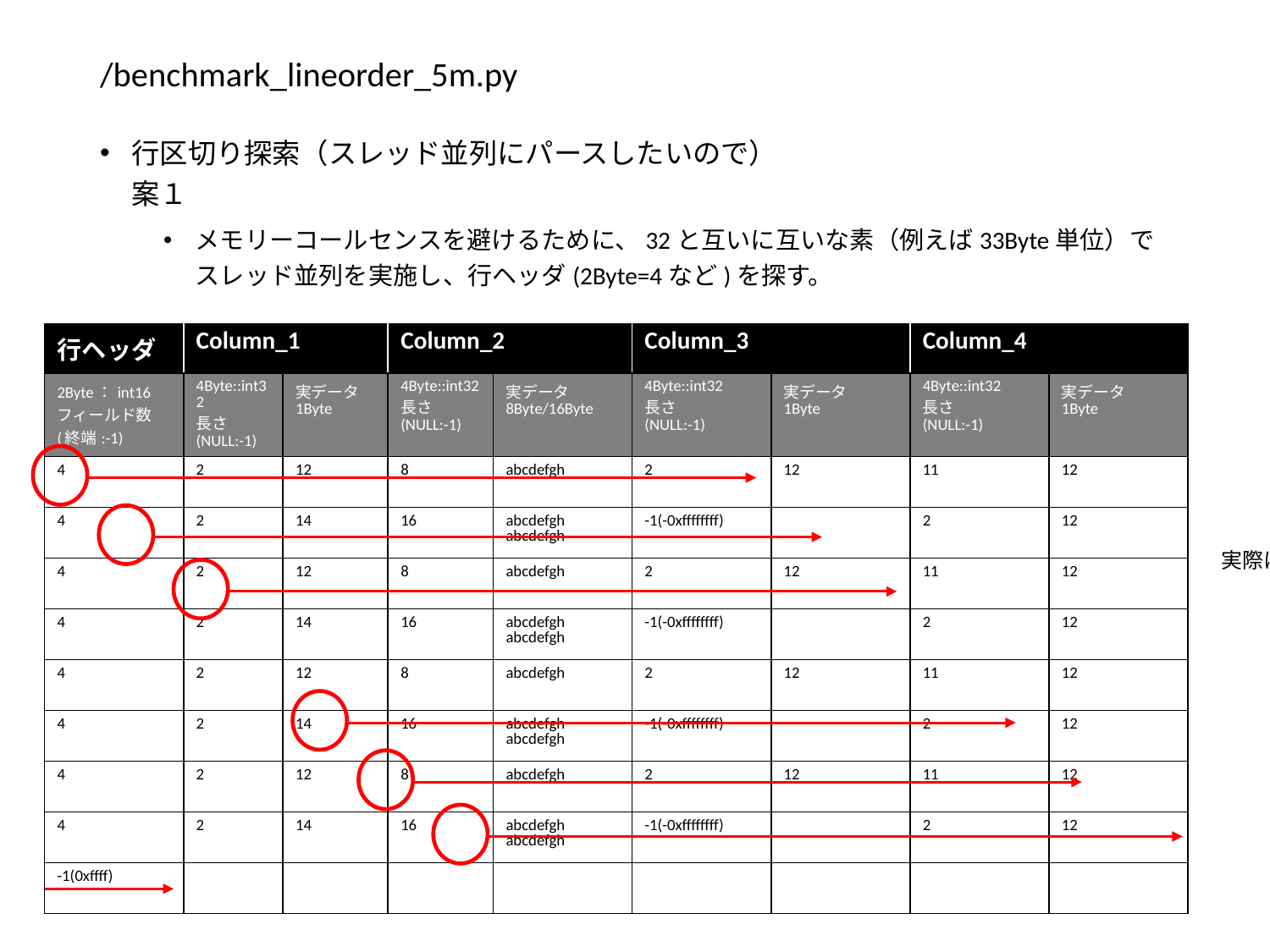

# /benchmark_lineorder_5m.py
行区切り探索（スレッド並列にパースしたいので）
案１
メモリーコールセンスを避けるために、32と互いに互いな素（例えば33Byte単位）でスレッド並列を実施し、行ヘッダ(2Byte=4など)を探す。
| 行ヘッダ | Column\_1 |  | Column\_2 |  | Column\_3 |  | Column\_4 |  |
| --- | --- | --- | --- | --- | --- | --- | --- | --- |
| 2Byte：int16 フィールド数 (終端:-1) | 4Byte::int32 長さ (NULL:-1) | 実データ 1Byte | 4Byte::int32 長さ (NULL:-1) | 実データ 8Byte/16Byte | 4Byte::int32 長さ (NULL:-1) | 実データ 1Byte | 4Byte::int32 長さ (NULL:-1) | 実データ 1Byte |
| 4 | 2 | 12 | 8 | abcdefgh | 2 | 12 | 11 | 12 |
| 4 | 2 | 14 | 16 | abcdefgh abcdefgh | -1(-0xffffffff) |  | 2 | 12 |
| 4 | 2 | 12 | 8 | abcdefgh | 2 | 12 | 11 | 12 |
| 4 | 2 | 14 | 16 | abcdefgh abcdefgh | -1(-0xffffffff) |  | 2 | 12 |
| 4 | 2 | 12 | 8 | abcdefgh | 2 | 12 | 11 | 12 |
| 4 | 2 | 14 | 16 | abcdefgh abcdefgh | -1(-0xffffffff) |  | 2 | 12 |
| 4 | 2 | 12 | 8 | abcdefgh | 2 | 12 | 11 | 12 |
| 4 | 2 | 14 | 16 | abcdefgh abcdefgh | -1(-0xffffffff) |  | 2 | 12 |
| -1(0xffff) |  |  |  |  |  |  |  |  |

実際はByte表現